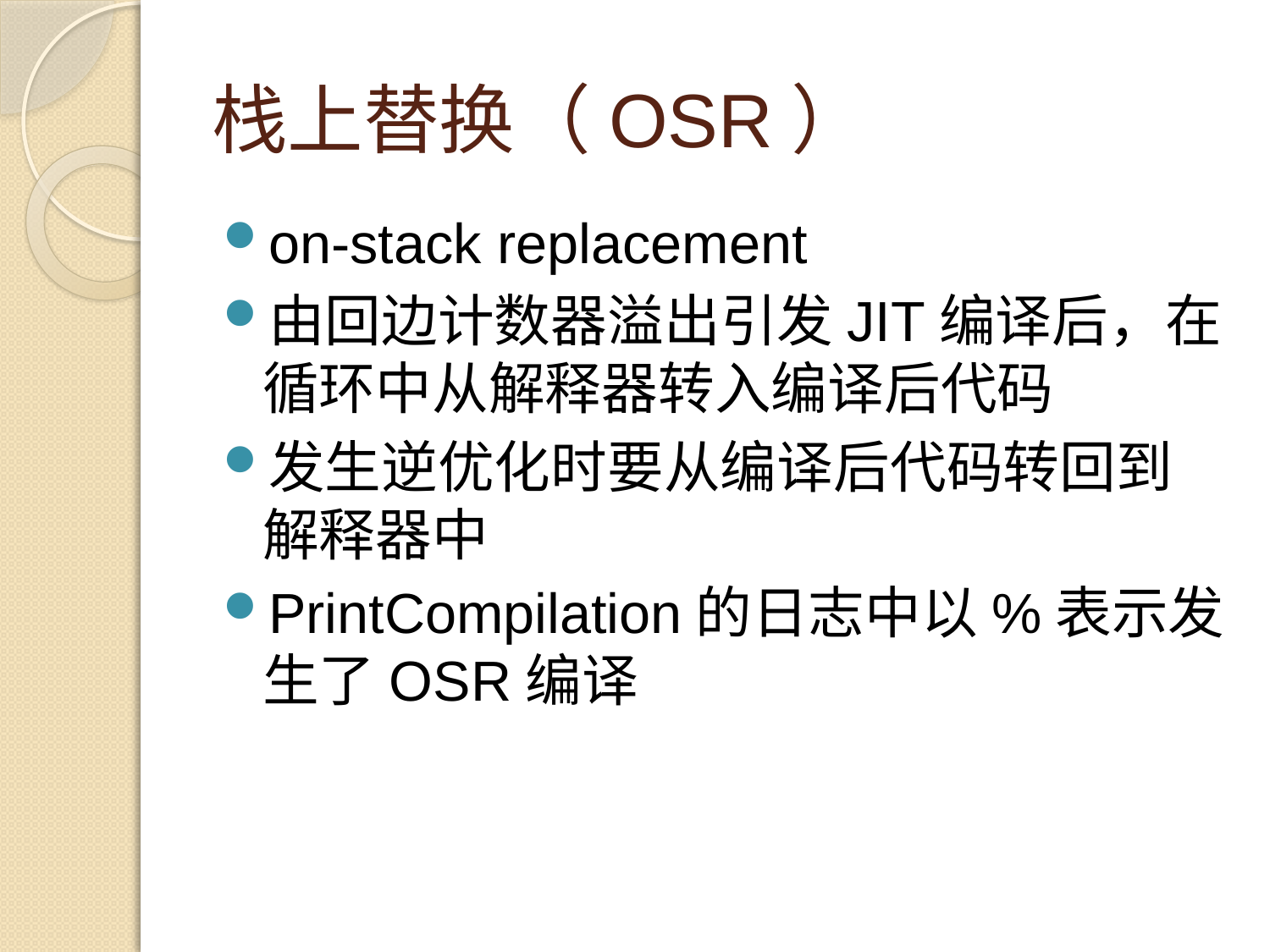

# 栈上替换（OSR）
on-stack replacement
由回边计数器溢出引发JIT编译后，在循环中从解释器转入编译后代码
发生逆优化时要从编译后代码转回到解释器中
PrintCompilation的日志中以%表示发生了OSR编译